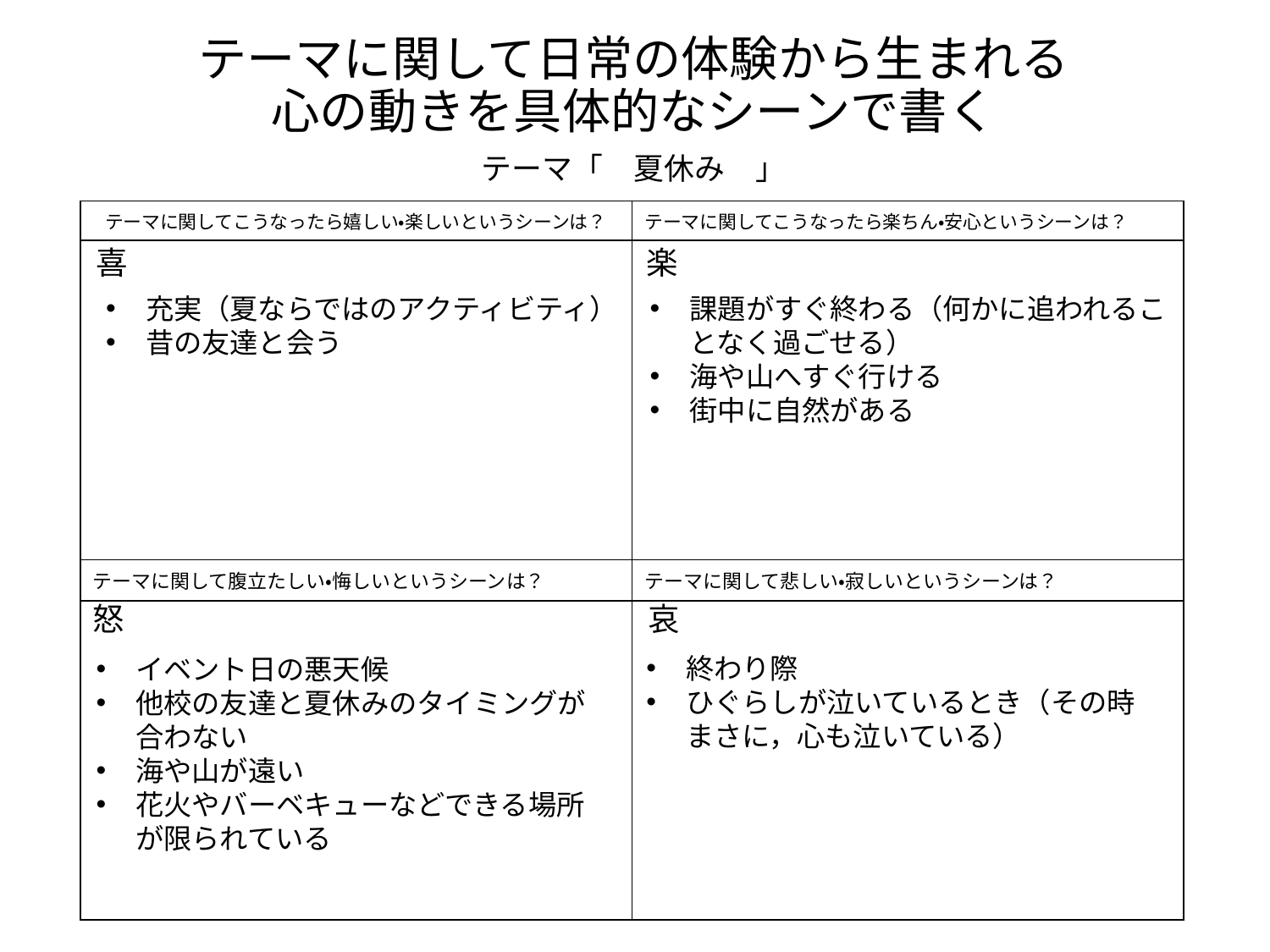

# テーマに関して日常の体験から生まれる 心の動きを具体的なシーンで書く テーマ「　夏休み　」
| テーマに関してこうなったら嬉しい・楽しいというシーンは？ | テーマに関してこうなったら楽ちん・安心というシーンは？ |
| --- | --- |
|  |  |
| テーマに関して腹立たしい・悔しいというシーンは？ | テーマに関して悲しい・寂しいというシーンは？ |
|  |  |
喜
楽
充実（夏ならではのアクティビティ）
昔の友達と会う

課題がすぐ終わる（何かに追われることなく過ごせる）
海や山へすぐ行ける
街中に自然がある

怒
哀
終わり際
ひぐらしが泣いているとき（その時まさに，心も泣いている）
イベント日の悪天候
他校の友達と夏休みのタイミングが合わない
海や山が遠い
花火やバーベキューなどできる場所が限られている